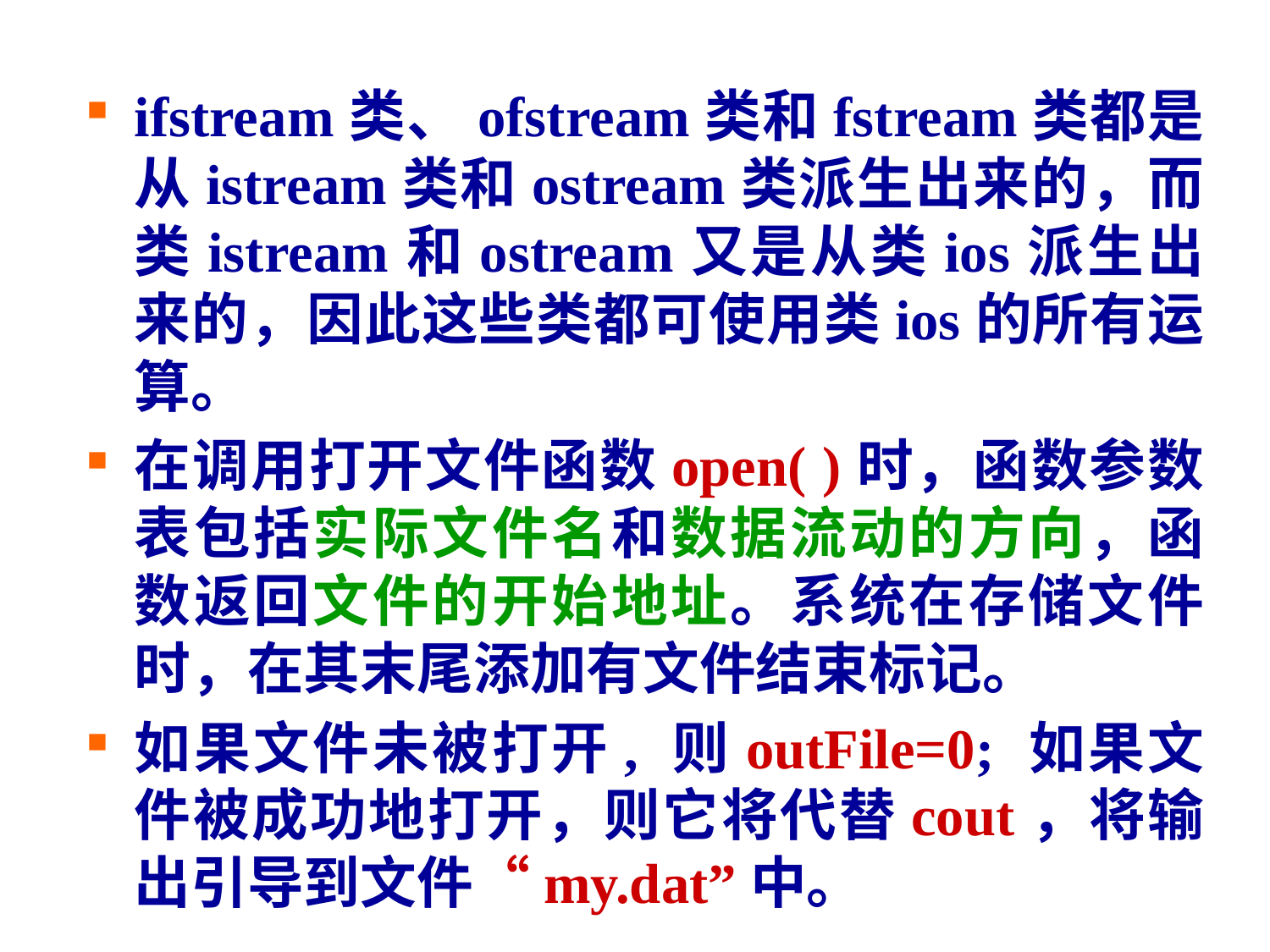

ifstream类、ofstream类和fstream类都是从istream类和ostream类派生出来的，而类istream和ostream又是从类ios派生出来的，因此这些类都可使用类ios的所有运算。
在调用打开文件函数open( )时，函数参数表包括实际文件名和数据流动的方向，函数返回文件的开始地址。系统在存储文件时，在其末尾添加有文件结束标记。
如果文件未被打开, 则outFile=0; 如果文件被成功地打开，则它将代替cout，将输出引导到文件“my.dat”中。
71